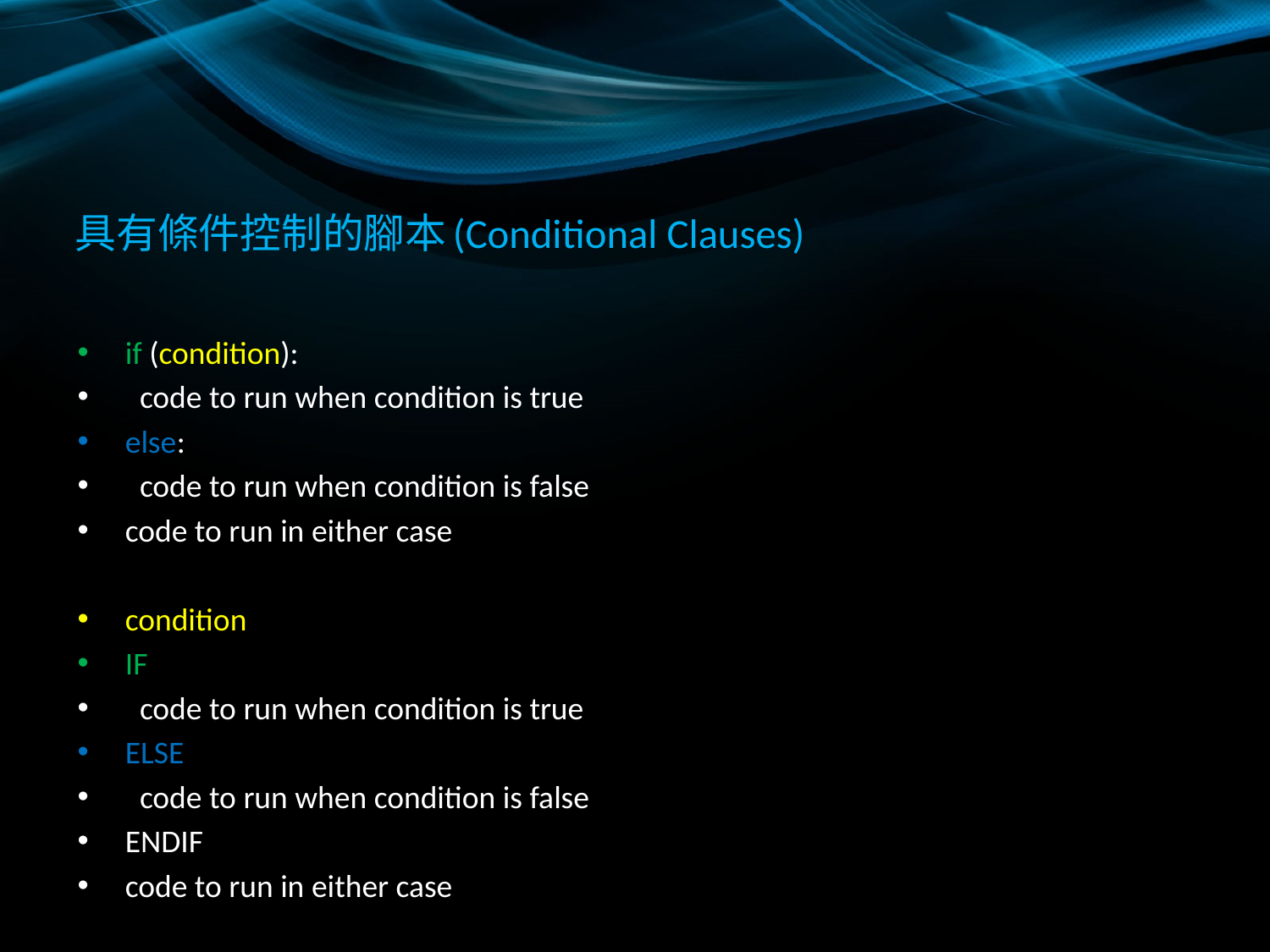

# 具有條件控制的腳本(Conditional Clauses)
if (condition):
  code to run when condition is true
else:
  code to run when condition is false
code to run in either case

condition
IF
  code to run when condition is true
ELSE
  code to run when condition is false
ENDIF
code to run in either case